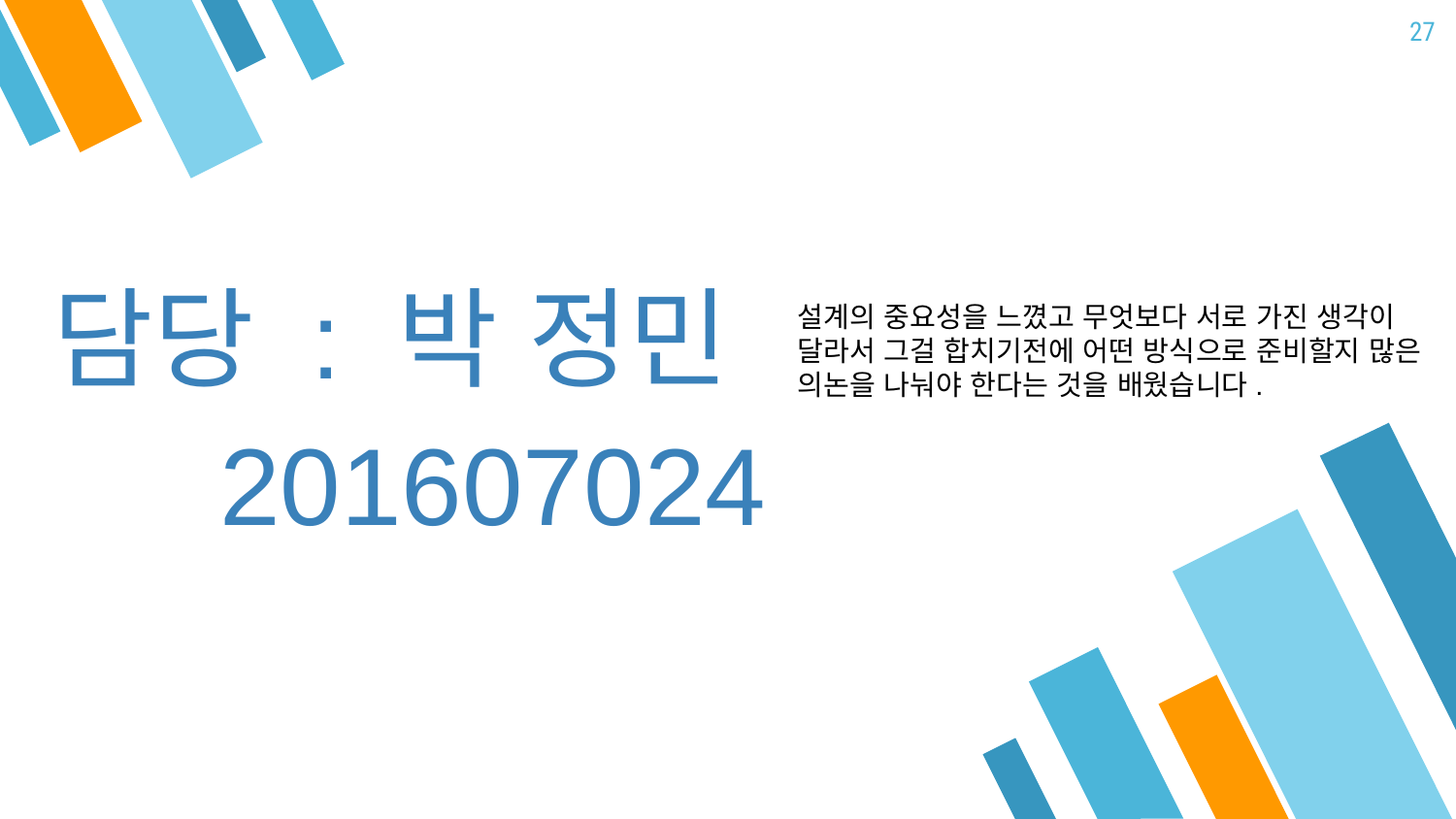

27
담당 : 박 정민
설계의 중요성을 느꼈고 무엇보다 서로 가진 생각이 달라서 그걸 합치기전에 어떤 방식으로 준비할지 많은 의논을 나눠야 한다는 것을 배웠습니다.
201607024